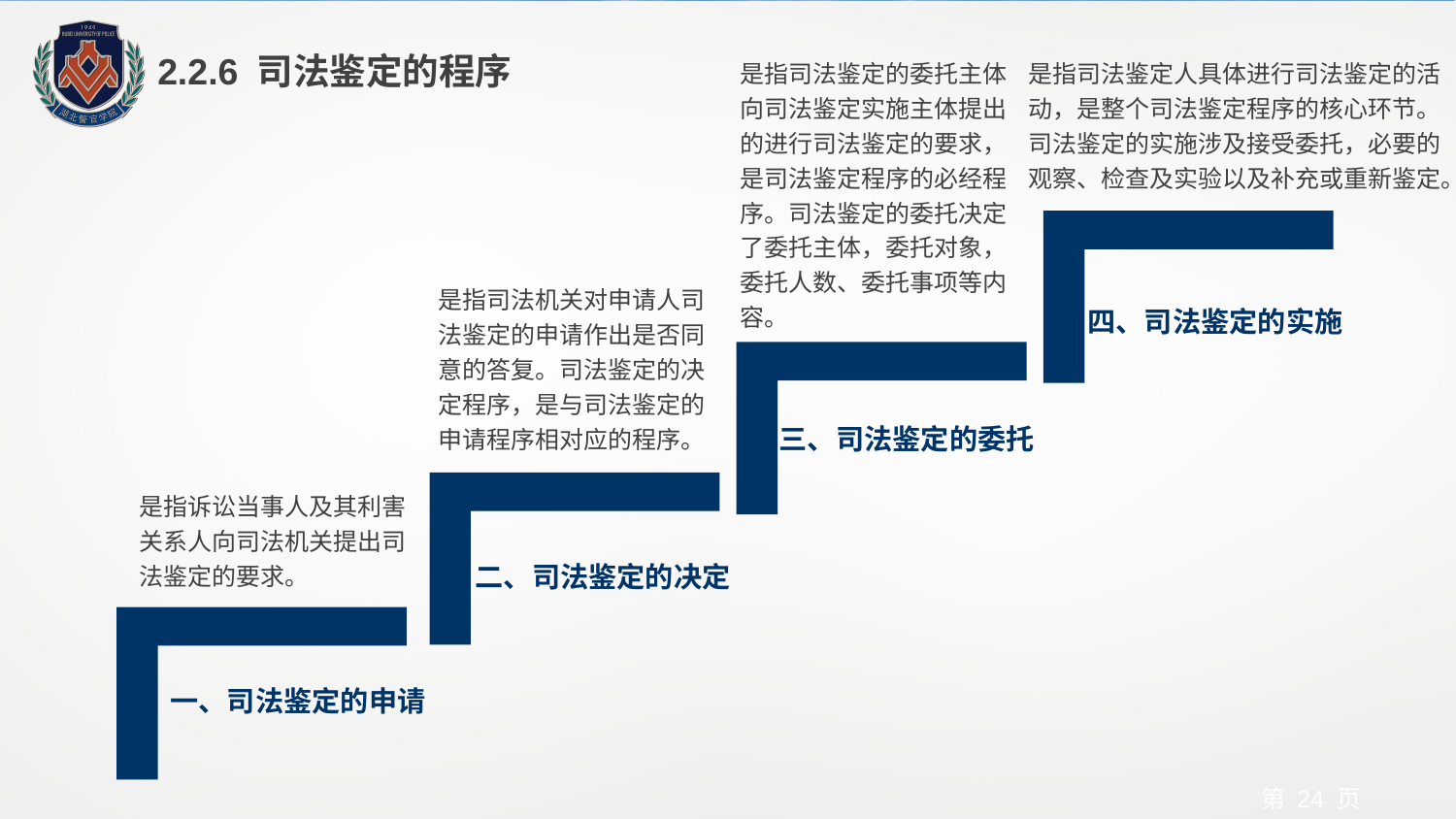

2.2.6 司法鉴定的程序
是指司法鉴定的委托主体向司法鉴定实施主体提出的进行司法鉴定的要求，是司法鉴定程序的必经程序。司法鉴定的委托决定了委托主体，委托对象，委托人数、委托事项等内容。
是指司法鉴定人具体进行司法鉴定的活动，是整个司法鉴定程序的核心环节。司法鉴定的实施涉及接受委托，必要的观察、检查及实验以及补充或重新鉴定。

四、司法鉴定的实施
是指司法机关对申请人司法鉴定的申请作出是否同意的答复。司法鉴定的决定程序，是与司法鉴定的申请程序相对应的程序。

三、司法鉴定的委托

二、司法鉴定的决定
是指诉讼当事人及其利害关系人向司法机关提出司法鉴定的要求。

一、司法鉴定的申请